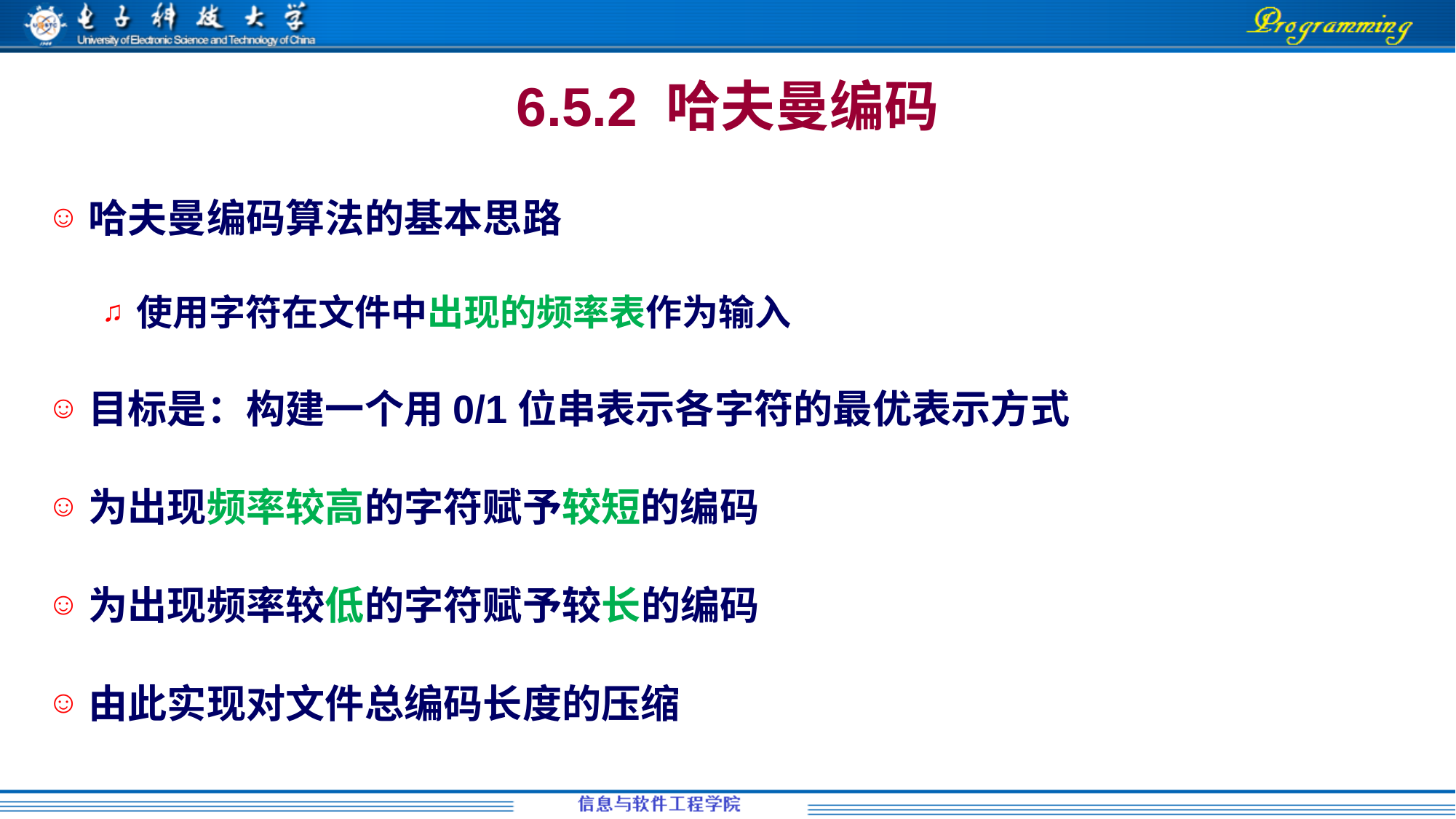

# 6.5.2 哈夫曼编码
哈夫曼编码算法的基本思路
使用字符在文件中出现的频率表作为输入
目标是：构建一个用0/1位串表示各字符的最优表示方式
为出现频率较高的字符赋予较短的编码
为出现频率较低的字符赋予较长的编码
由此实现对文件总编码长度的压缩